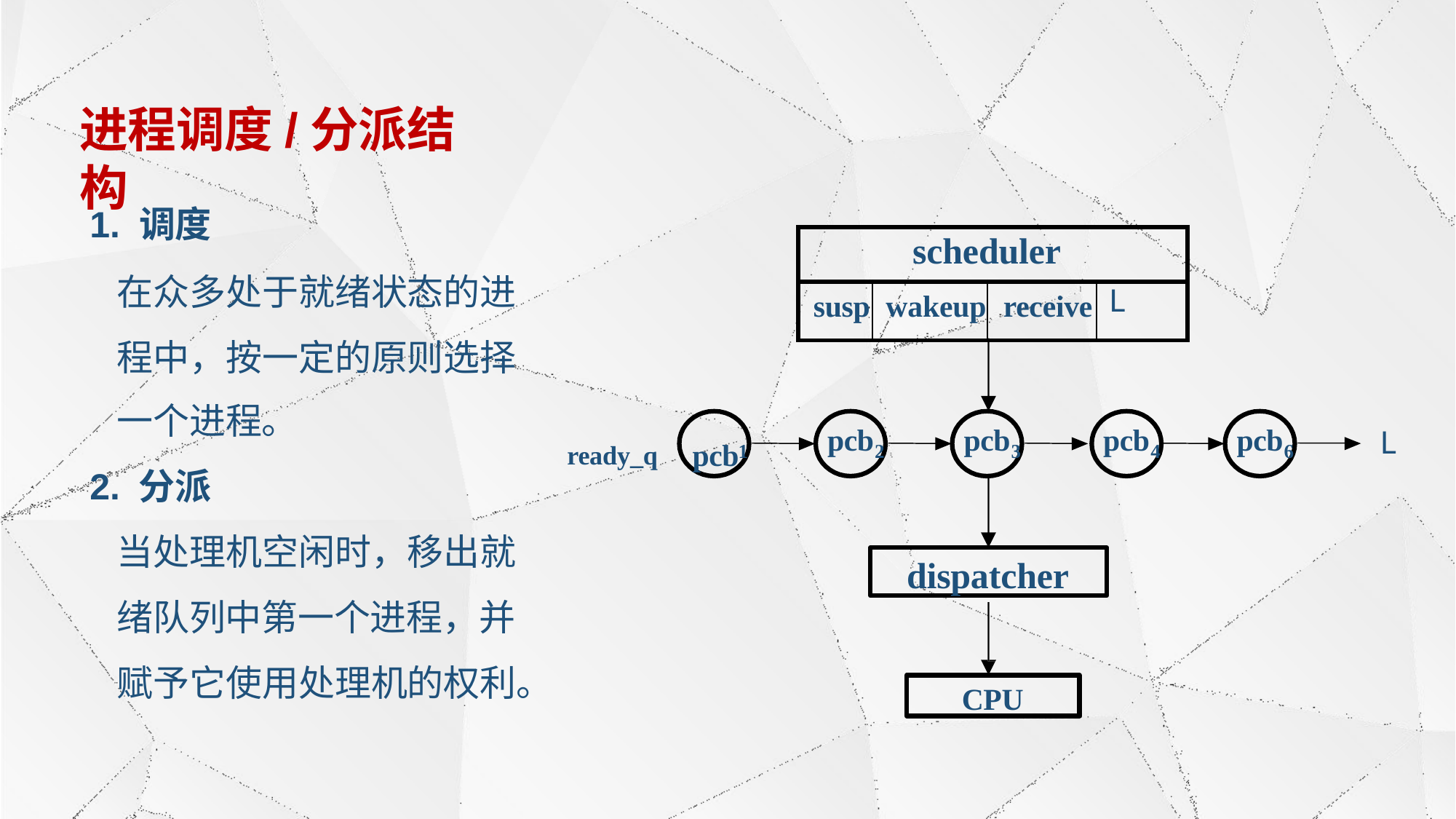

# 进程调度/分派结构
1. 调度
在众多处于就绪状态的进程中，按一定的原则选择
| scheduler |  |  |  |
| --- | --- | --- | --- |
| susp | wakeup | receive | L |

一个进程。
2. 分派
当处理机空闲时，移出就 绪队列中第一个进程，并 赋予它使用处理机的权利。

ready_q	pcb
pcb
pcb
pcb
pcb
L
1
2
3
4
6
dispatcher

CPU